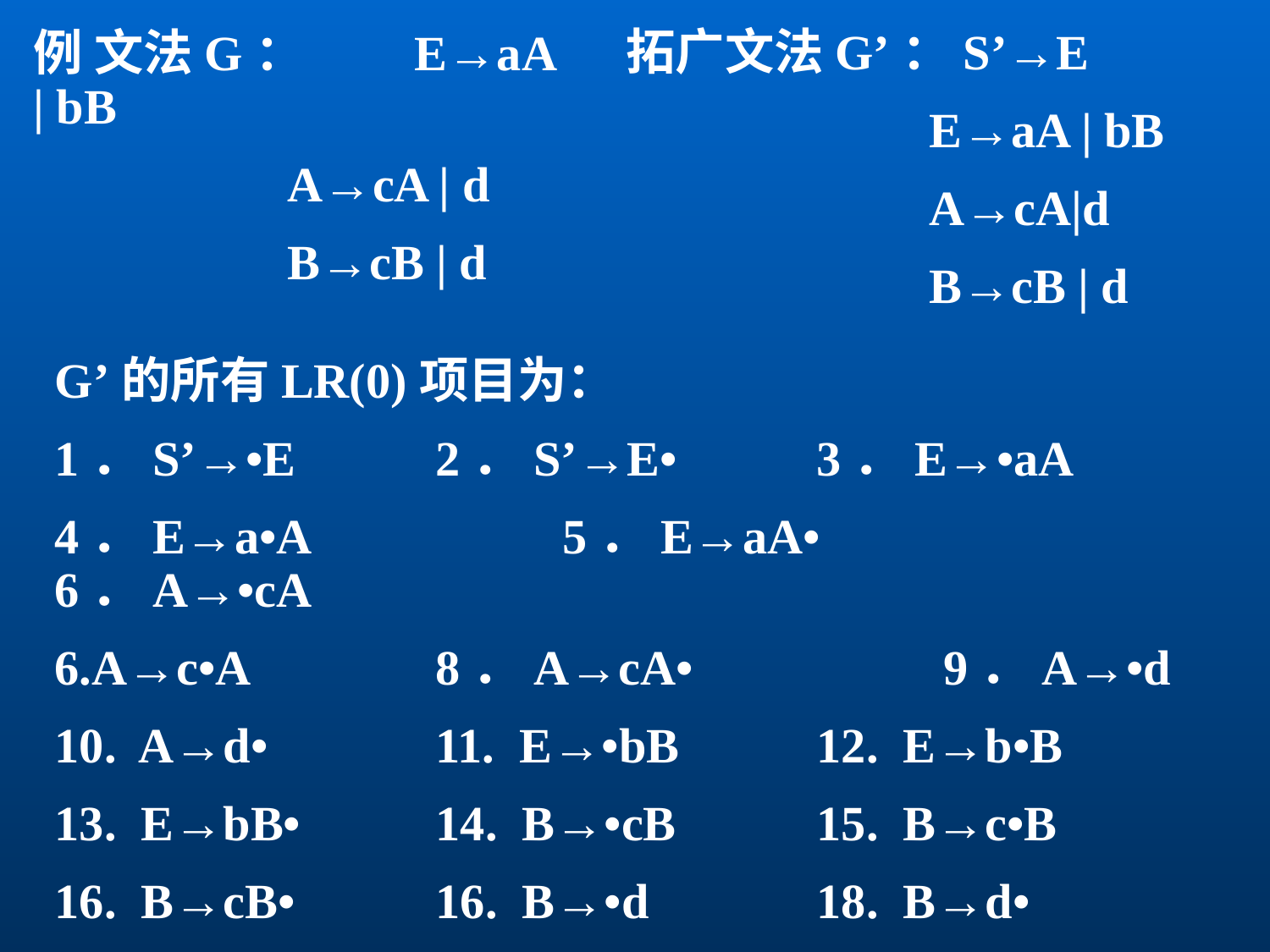

拓广文法G’：S’→E
		    E→aA | bB
		    A→cA|d
		    B→cB | d
例 文法G：	E→aA | bB
               	A→cA | d
               	B→cB | d
G’的所有LR(0)项目为：
1．S’→•E		2．S’→E• 		3．E→•aA
4．E→a•A 		5．E→aA•		6．A→•cA
6.A→c•A		8．A→cA•		9．A→•d
10.  A→d•		11.  E→•bB		12.  E→b•B
13.  E→bB•		14.  B→•cB		15.  B→c•B
16.  B→cB•		16.  B→•d		18.  B→d•